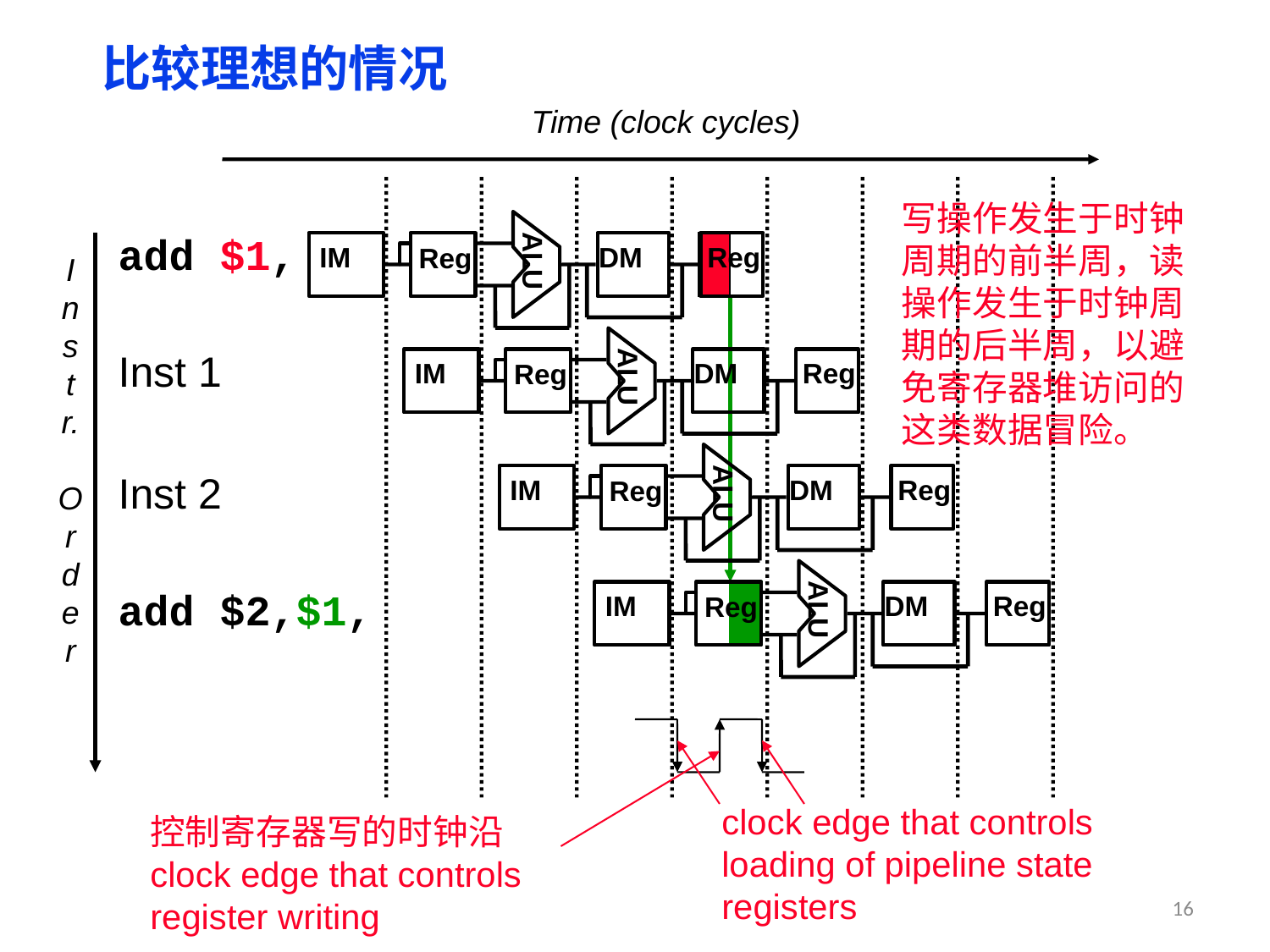

比较理想的情况
Time (clock cycles)

写操作发生于时钟周期的前半周，读操作发生于时钟周期的后半周，以避免寄存器堆访问的这类数据冒险。

ALU

IM

DM
Reg
Reg

add $1,

I
n
s
t
r.

O
r
d
e
r

ALU

IM

DM
Reg
Reg

Inst 1

ALU

IM

DM
Reg
Reg

Inst 2

ALU

IM

DM
Reg
Reg

add $2,$1,

clock edge that controls loading of pipeline state registers

控制寄存器写的时钟沿clock edge that controls register writing
16